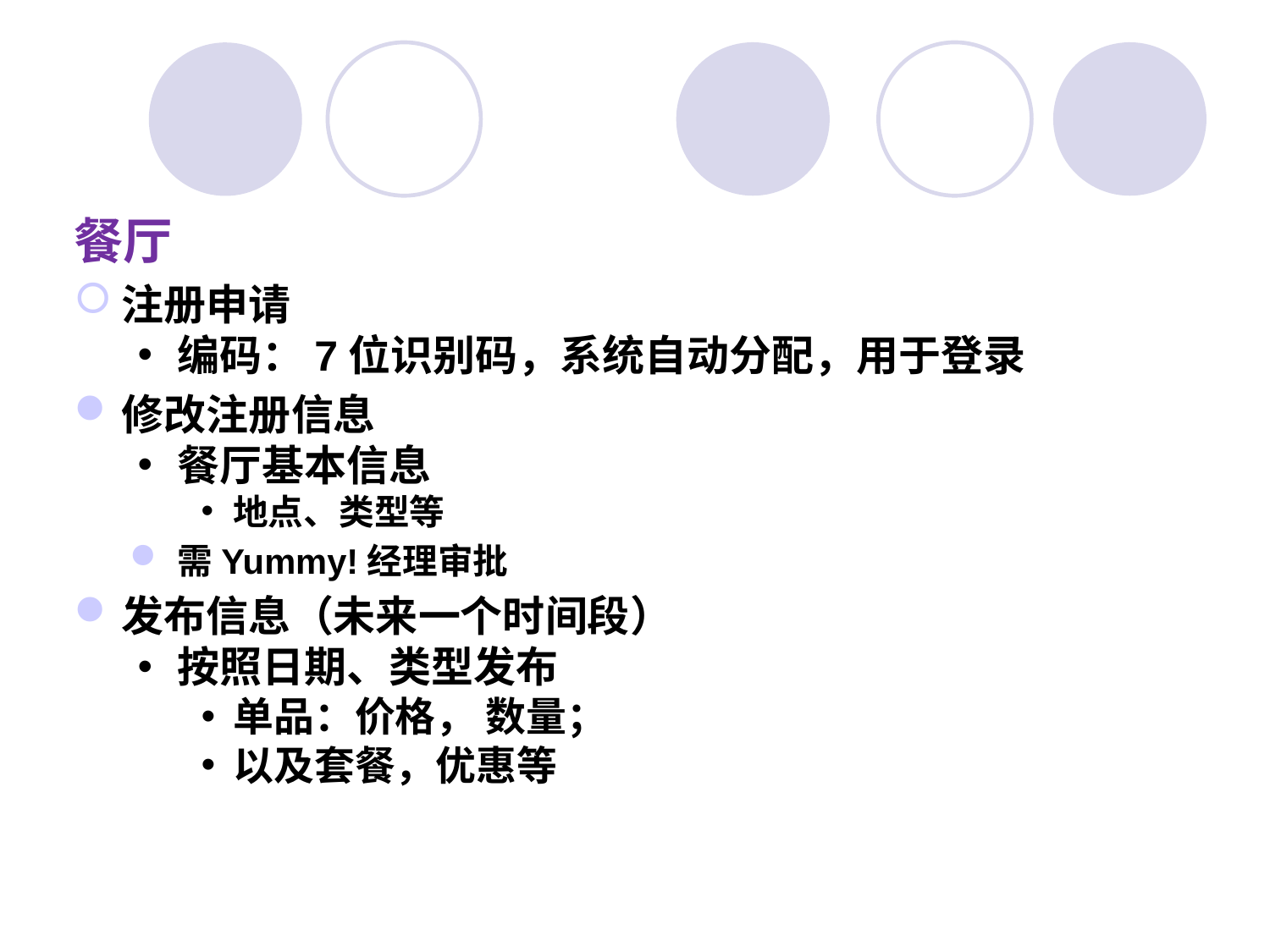

#
餐厅
注册申请
编码：7位识别码，系统自动分配，用于登录
修改注册信息
餐厅基本信息
地点、类型等
需Yummy!经理审批
发布信息（未来一个时间段）
按照日期、类型发布
单品：价格， 数量；
以及套餐，优惠等
4